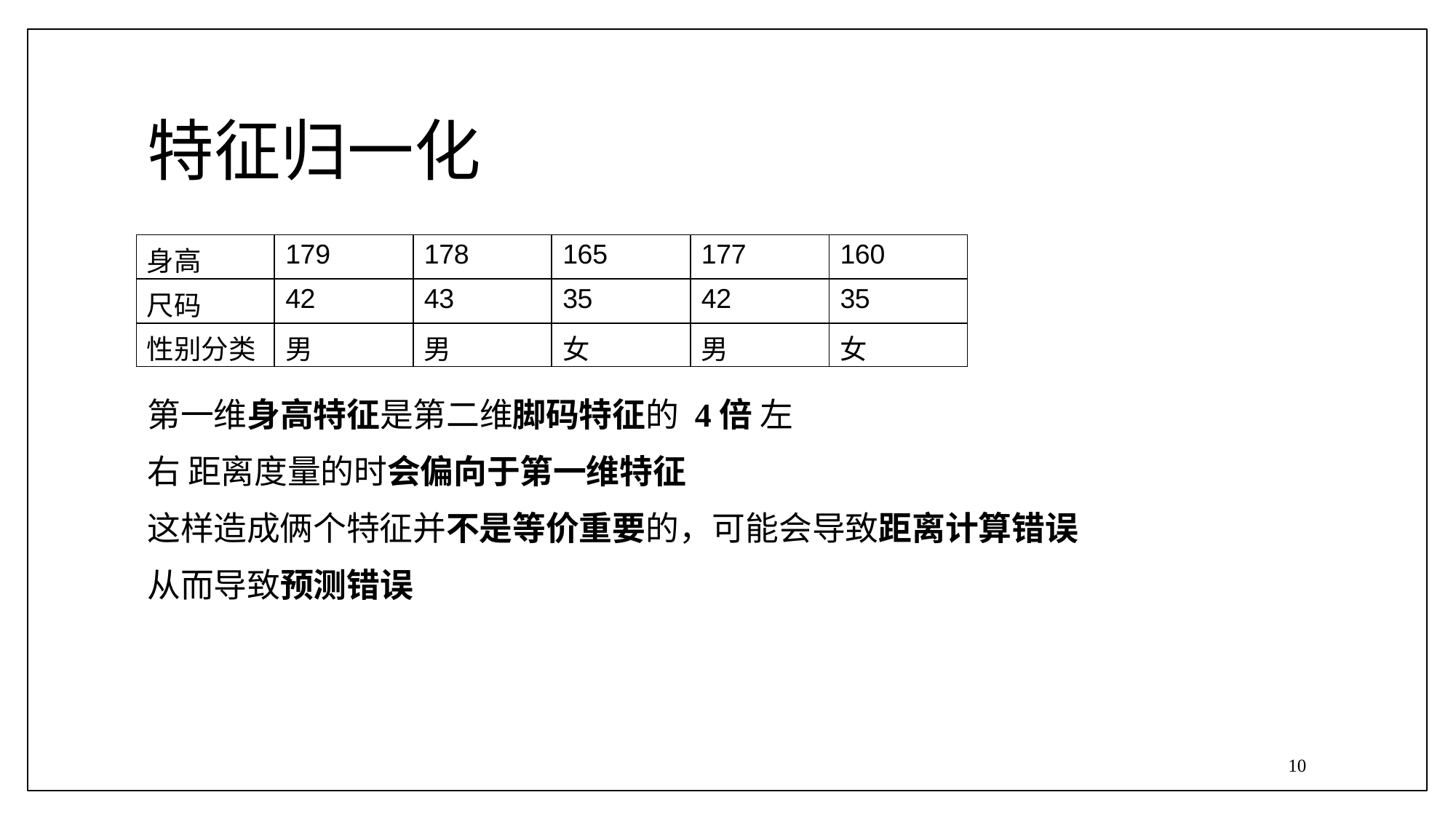

# 特征归一化
| 身高 | 179 | 178 | 165 | 177 | 160 |
| --- | --- | --- | --- | --- | --- |
| 尺码 | 42 | 43 | 35 | 42 | 35 |
| 性别分类 | 男 | 男 | 女 | 男 | 女 |
第一维身高特征是第二维脚码特征的 4倍 左右 距离度量的时会偏向于第一维特征
这样造成俩个特征并不是等价重要的，可能会导致距离计算错误 从而导致预测错误
10